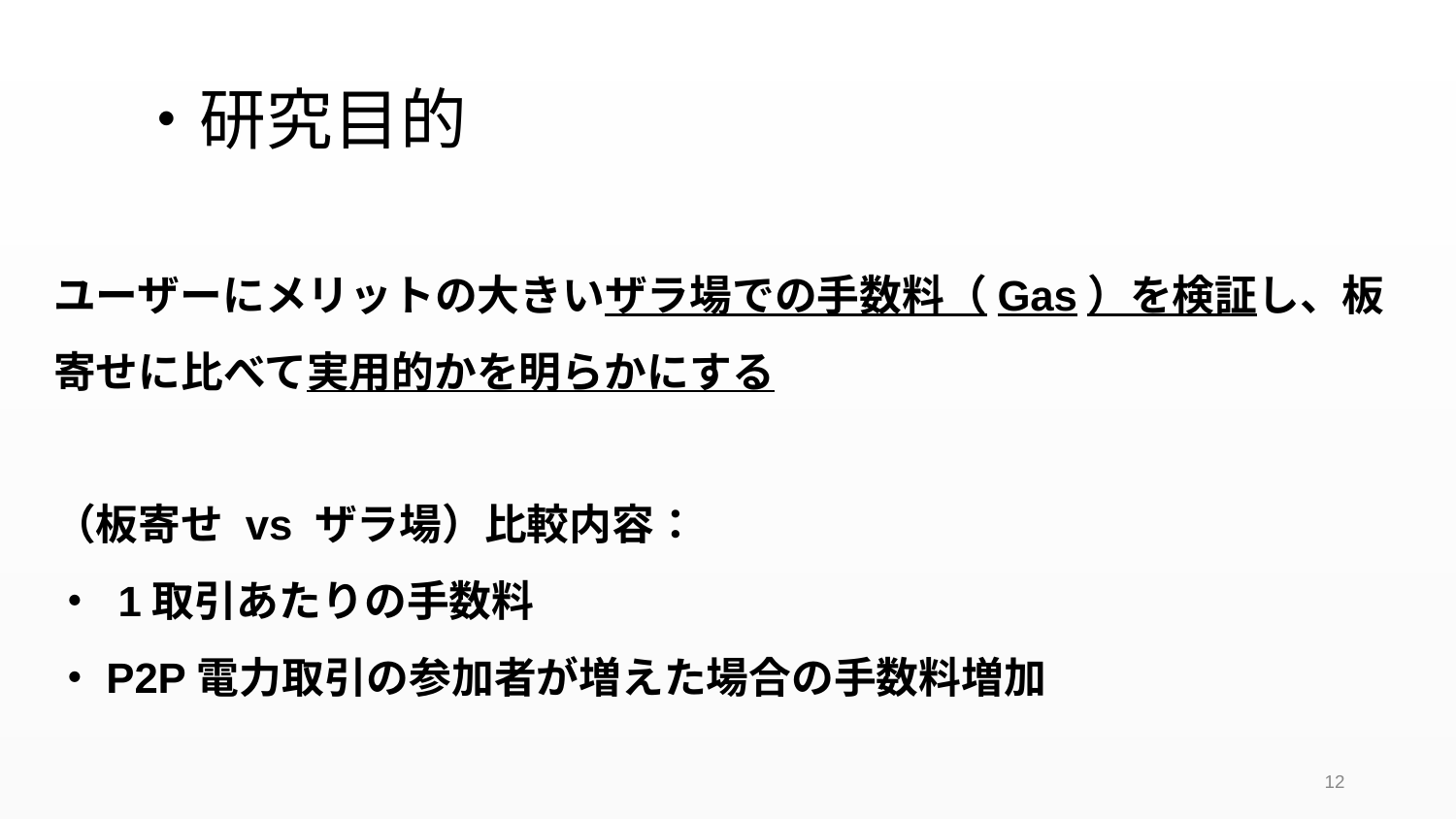

# ・研究目的
ユーザーにメリットの大きいザラ場での手数料（Gas）を検証し、板寄せに比べて実用的かを明らかにする

（板寄せ vs ザラ場）比較内容：
・ 1取引あたりの手数料
・P2P電力取引の参加者が増えた場合の手数料増加
12